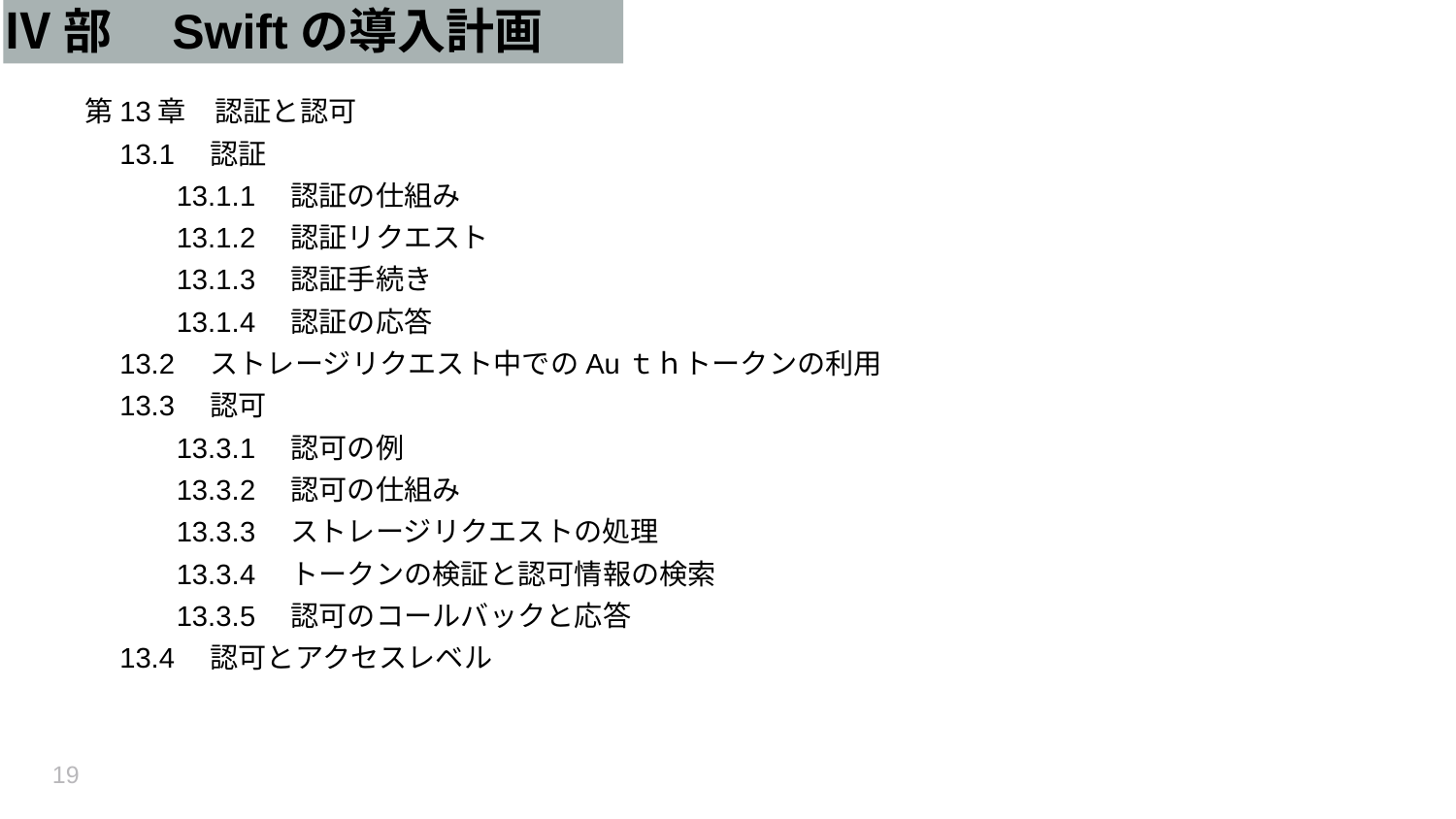

# Ⅳ部　Swiftの導入計画

　第13章　認証と認可
　　13.1　認証
　　　　13.1.1　認証の仕組み
　　　　13.1.2　認証リクエスト
　　　　13.1.3　認証手続き
　　　　13.1.4　認証の応答
　　13.2　ストレージリクエスト中でのAuｔｈトークンの利用
　　13.3　認可
　　　　13.3.1　認可の例
　　　　13.3.2　認可の仕組み
　　　　13.3.3　ストレージリクエストの処理
　　　　13.3.4　トークンの検証と認可情報の検索
　　　　13.3.5　認可のコールバックと応答
　　13.4　認可とアクセスレベル